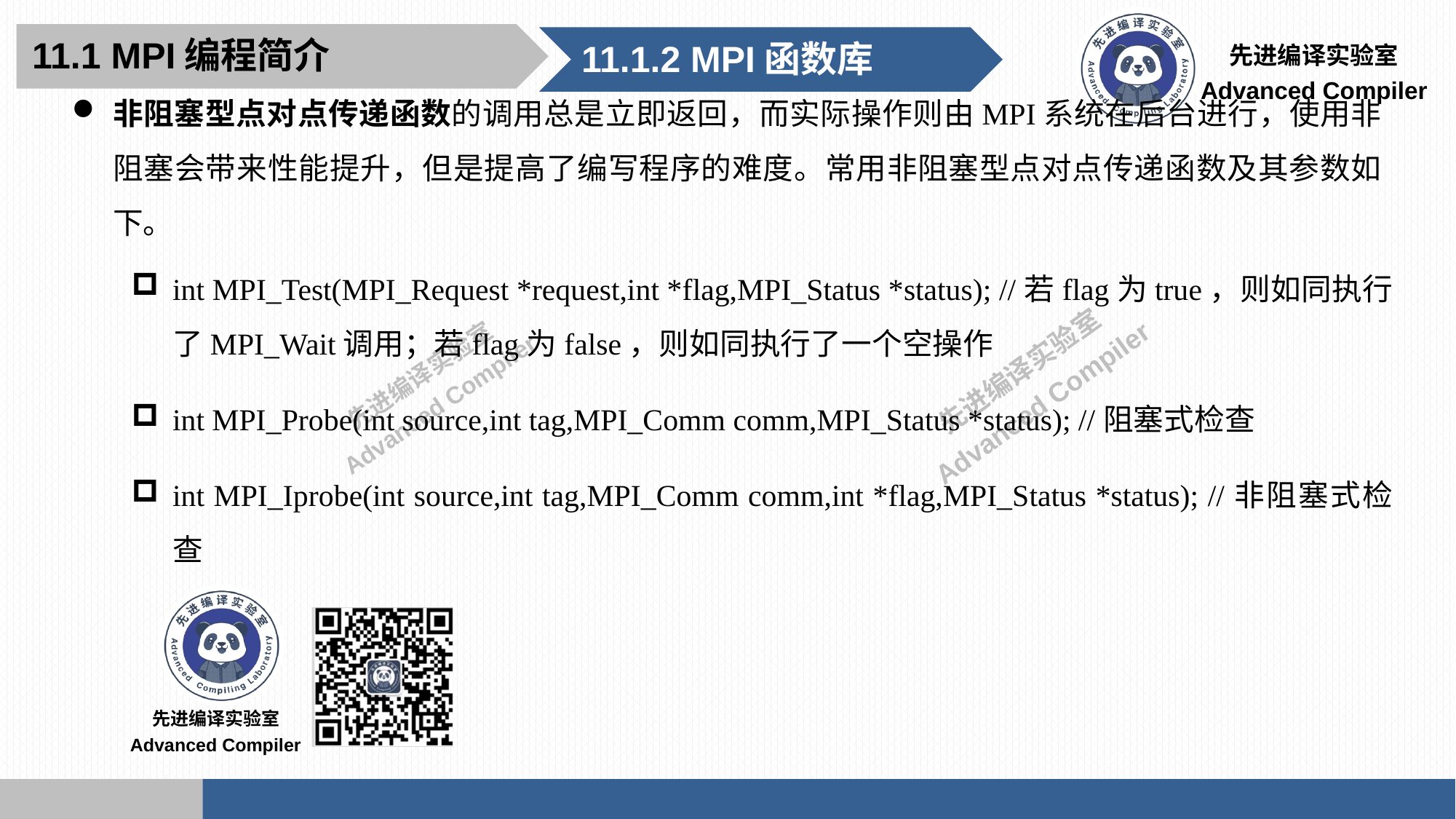

11.1 MPI编程简介

11.1.2 MPI函数库
非阻塞型点对点传递函数的调用总是立即返回，而实际操作则由MPI系统在后台进行，使用非阻塞会带来性能提升，但是提高了编写程序的难度。常用非阻塞型点对点传递函数及其参数如下。
int MPI_Test(MPI_Request *request,int *flag,MPI_Status *status); //若flag为true，则如同执行了MPI_Wait调用；若flag为false，则如同执行了一个空操作
int MPI_Probe(int source,int tag,MPI_Comm comm,MPI_Status *status); //阻塞式检查
int MPI_Iprobe(int source,int tag,MPI_Comm comm,int *flag,MPI_Status *status); //非阻塞式检查